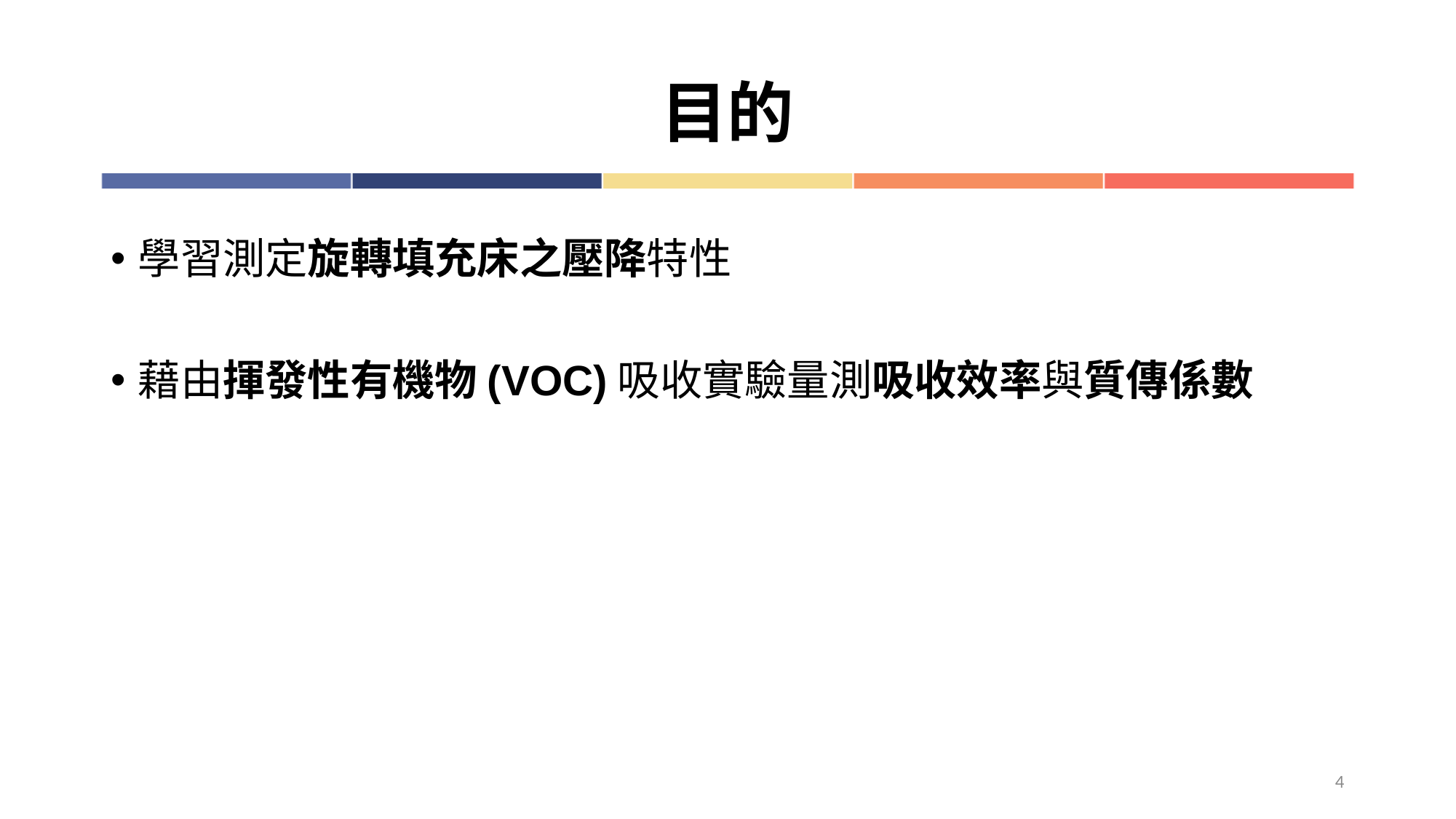

# 目的
學習測定旋轉填充床之壓降特性

藉由揮發性有機物(VOC)吸收實驗量測吸收效率與質傳係數
4